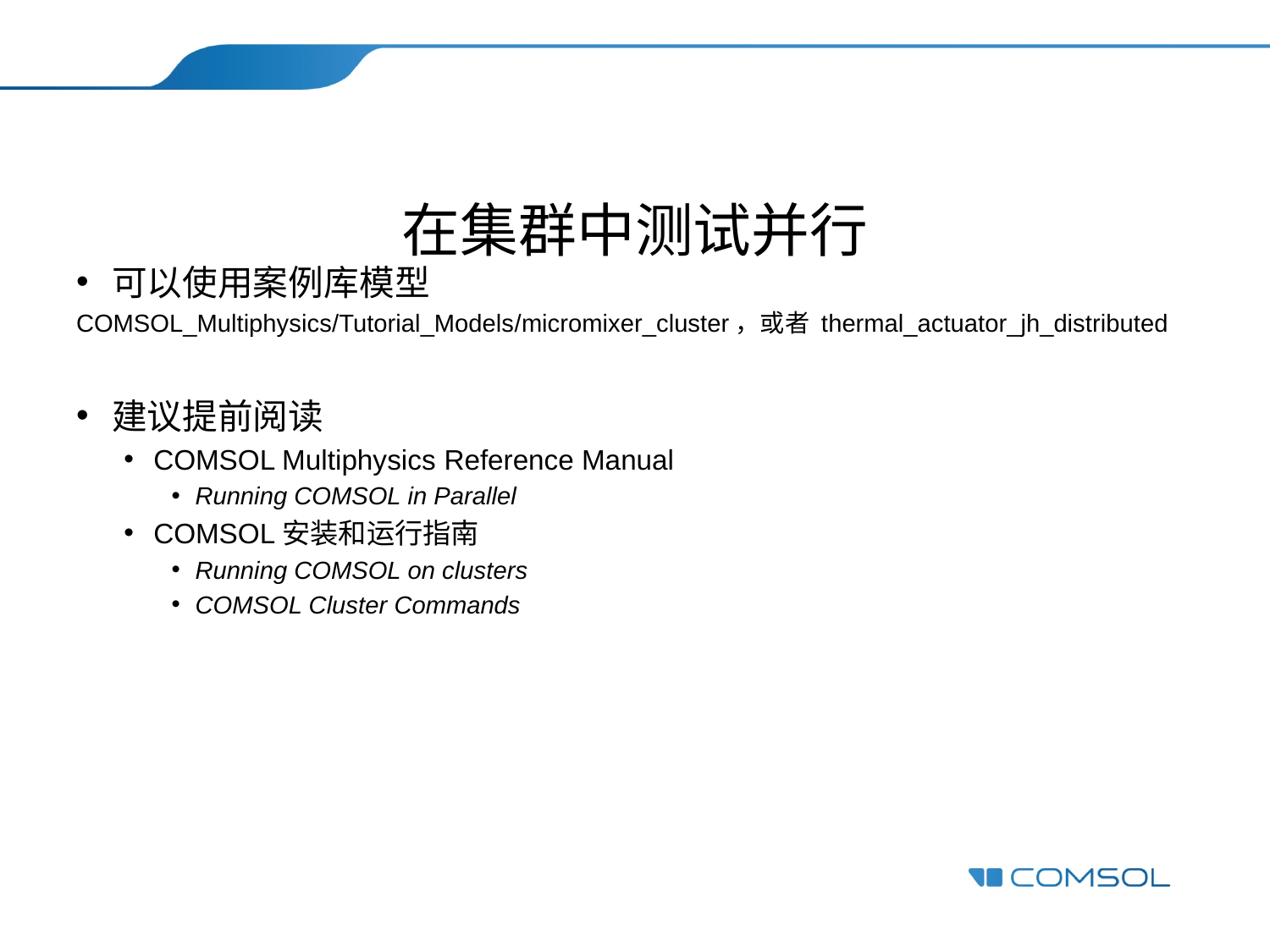

# 在集群中测试并行
可以使用案例库模型
COMSOL_Multiphysics/Tutorial_Models/micromixer_cluster，或者 thermal_actuator_jh_distributed

建议提前阅读
COMSOL Multiphysics Reference Manual
Running COMSOL in Parallel
COMSOL安装和运行指南
Running COMSOL on clusters
COMSOL Cluster Commands